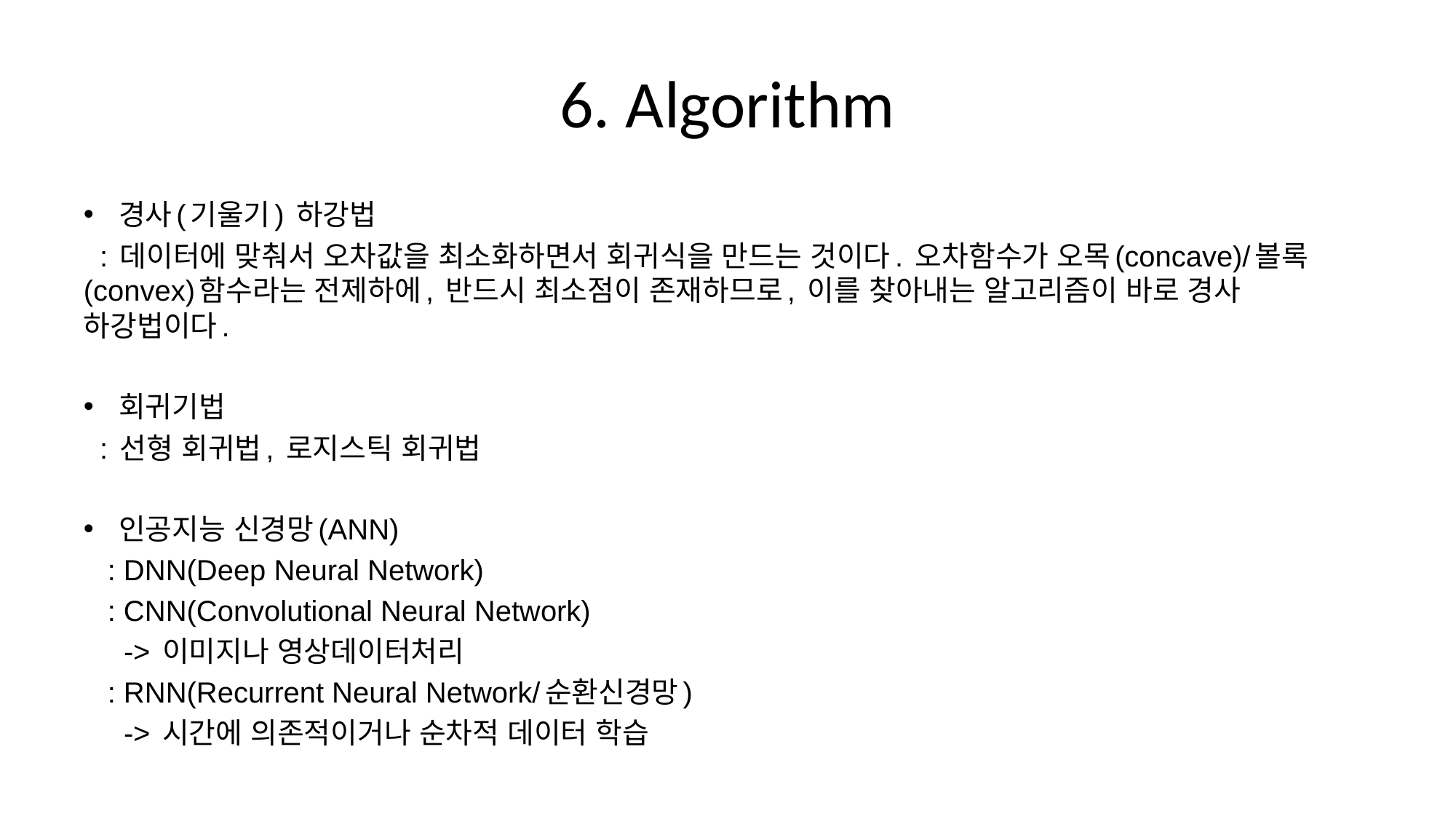

# 6. Algorithm
경사(기울기) 하강법
  : 데이터에 맞춰서 오차값을 최소화하면서 회귀식을 만드는 것이다. 오차함수가 오목(concave)/볼록(convex)함수라는 전제하에, 반드시 최소점이 존재하므로, 이를 찾아내는 알고리즘이 바로 경사 하강법이다.

회귀기법
  : 선형 회귀법, 로지스틱 회귀법

인공지능 신경망(ANN)
   : DNN(Deep Neural Network)
   : CNN(Convolutional Neural Network)
     -> 이미지나 영상데이터처리
   : RNN(Recurrent Neural Network/순환신경망)
     -> 시간에 의존적이거나 순차적 데이터 학습